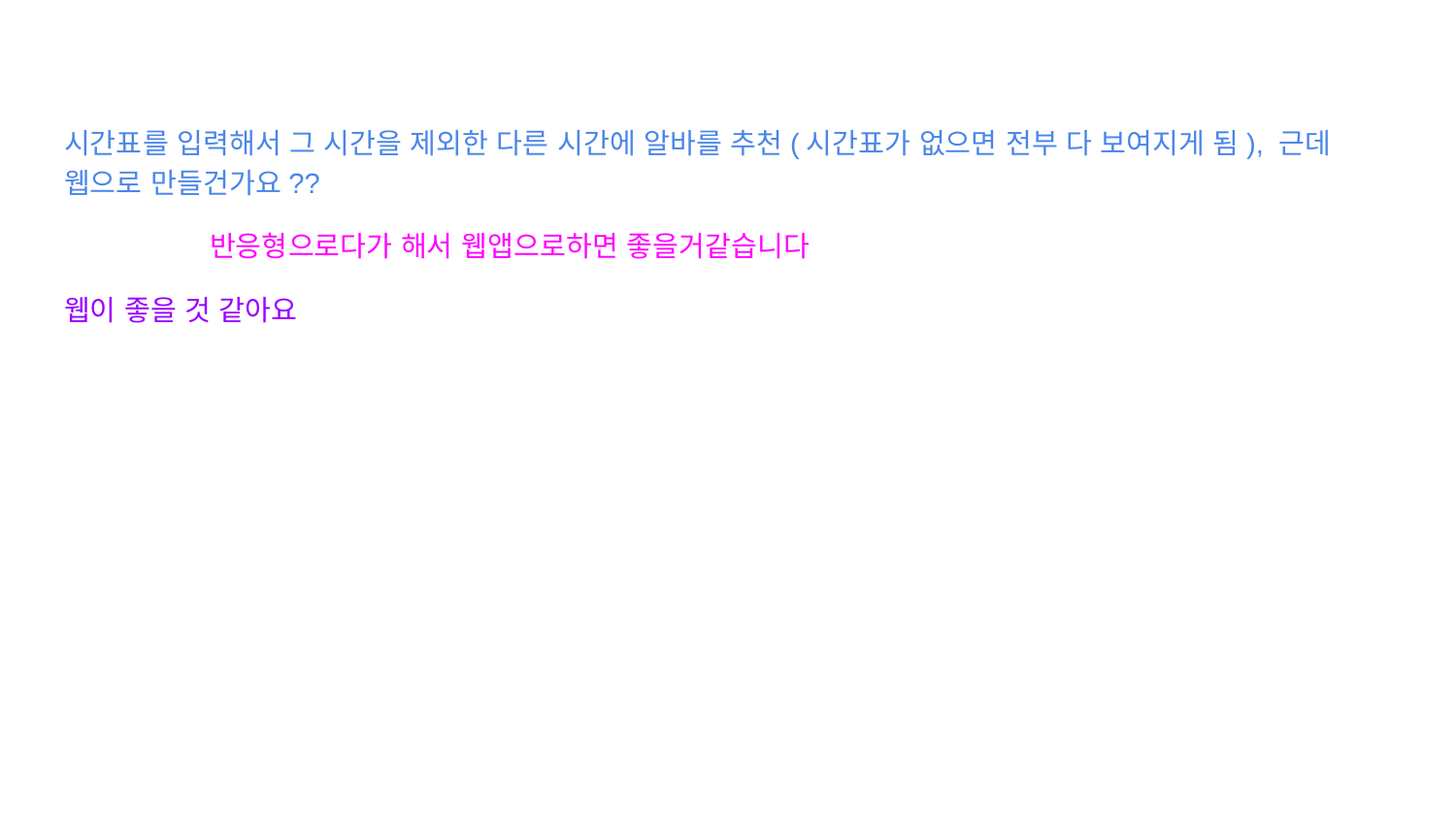

시간표를 입력해서 그 시간을 제외한 다른 시간에 알바를 추천(시간표가 없으면 전부 다 보여지게 됨), 근데 웹으로 만들건가요??
	반응형으로다가 해서 웹앱으로하면 좋을거같습니다
웹이 좋을 것 같아요